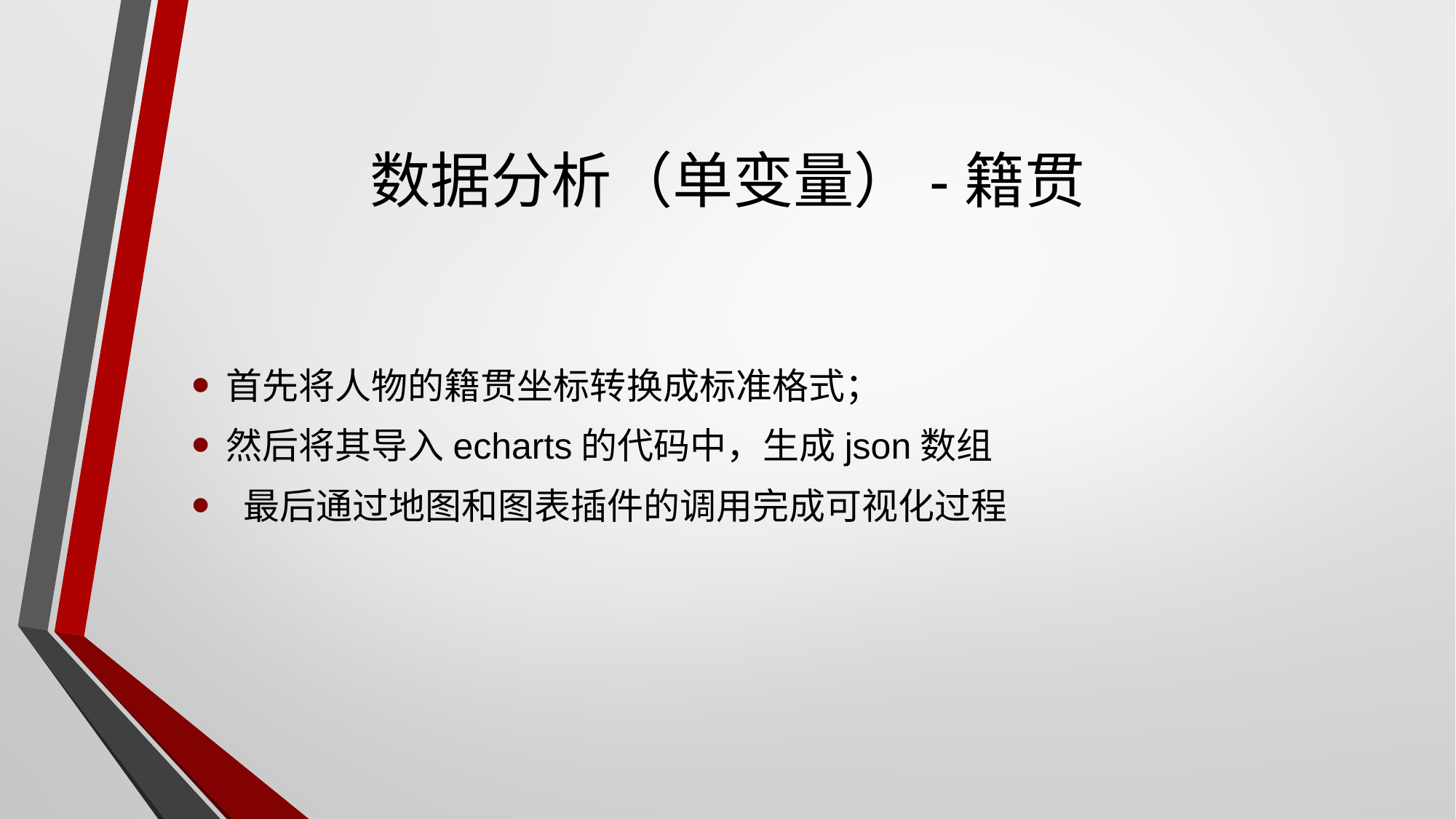

# 数据分析（单变量）-籍贯
首先将人物的籍贯坐标转换成标准格式；
然后将其导入echarts的代码中，生成json数组
 最后通过地图和图表插件的调用完成可视化过程